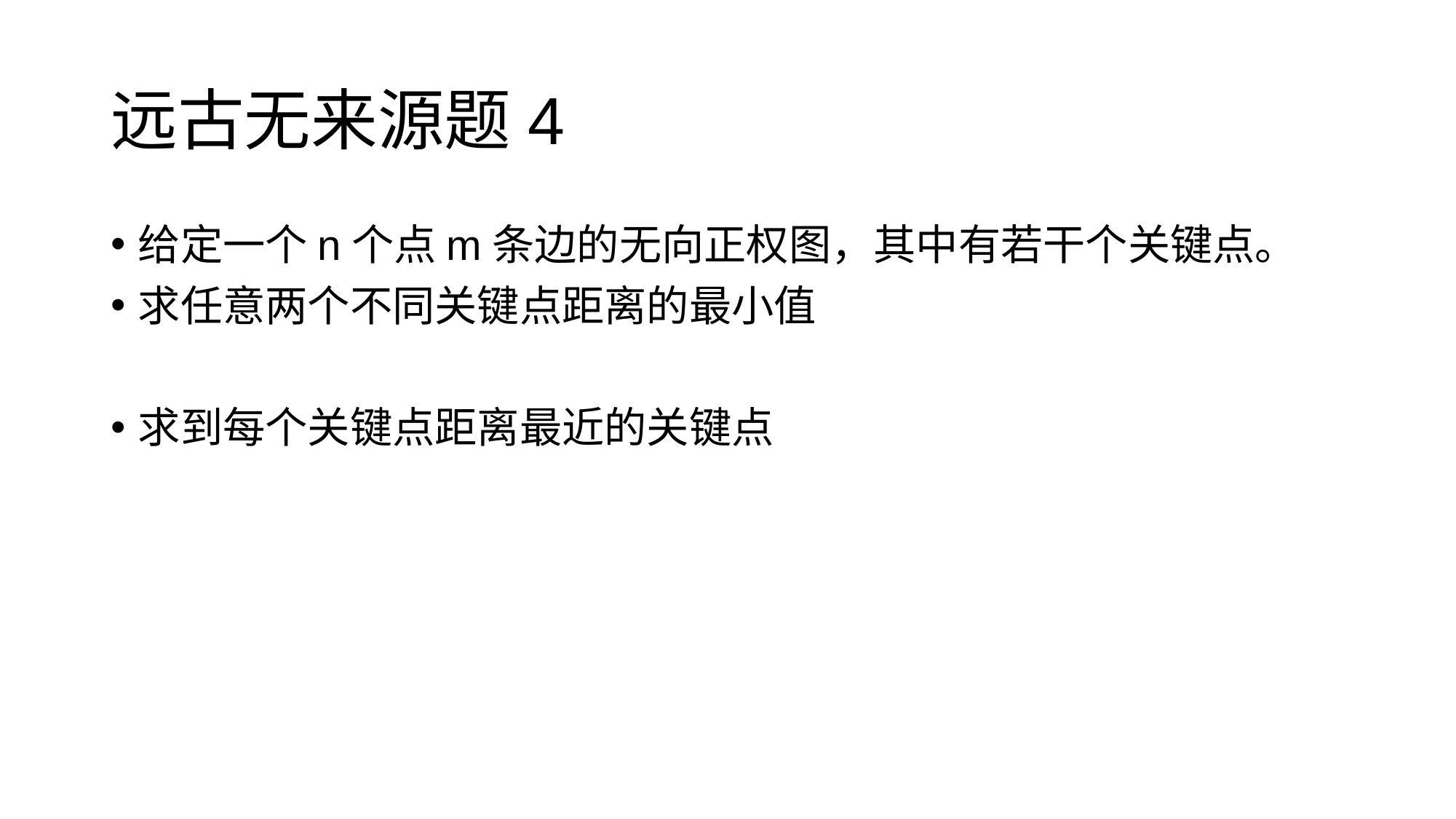

# 远古无来源题4
给定一个n个点m条边的无向正权图，其中有若干个关键点。
求任意两个不同关键点距离的最小值

求到每个关键点距离最近的关键点